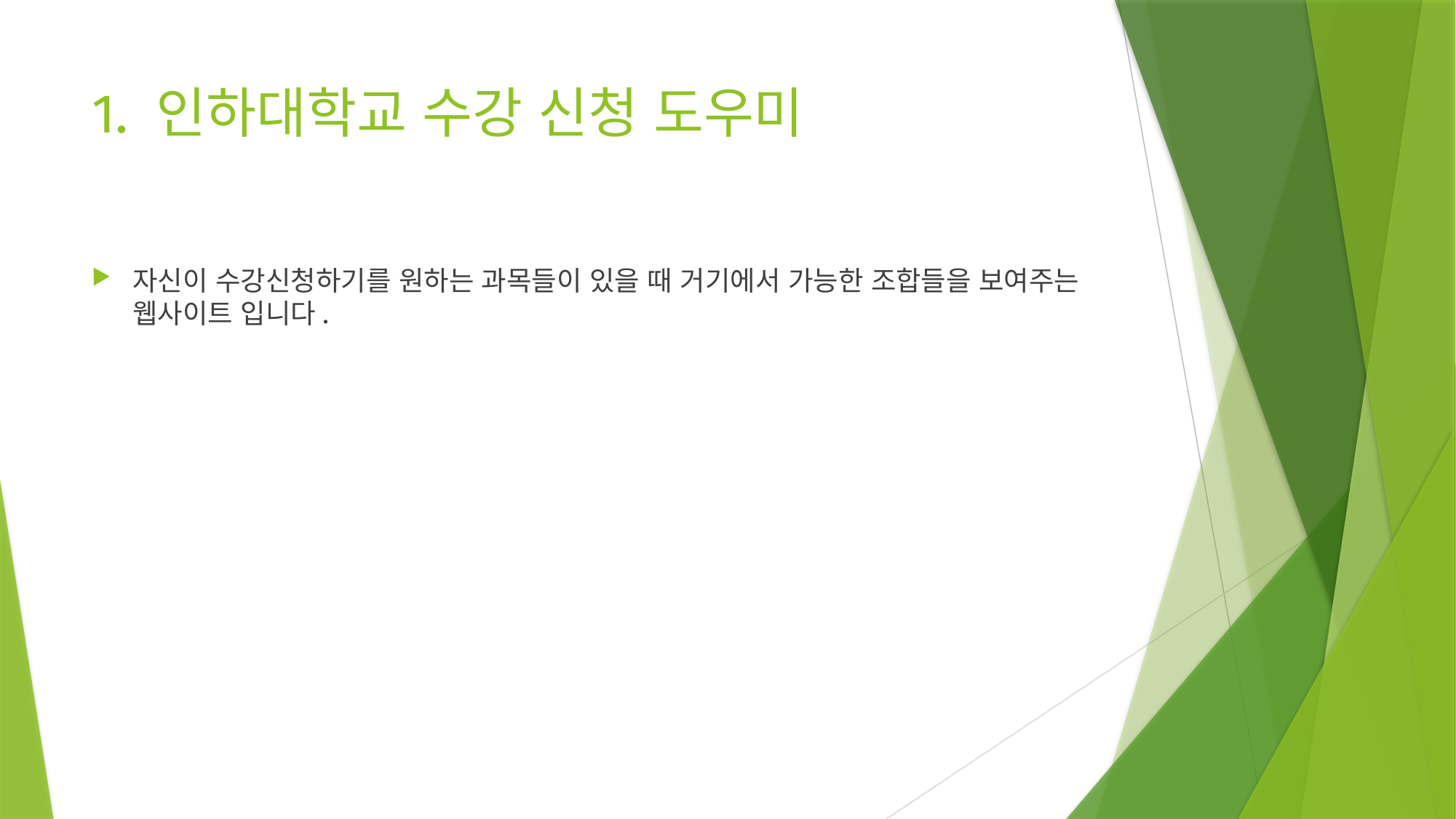

# 1. 인하대학교 수강 신청 도우미
자신이 수강신청하기를 원하는 과목들이 있을 때 거기에서 가능한 조합들을 보여주는 웹사이트 입니다.